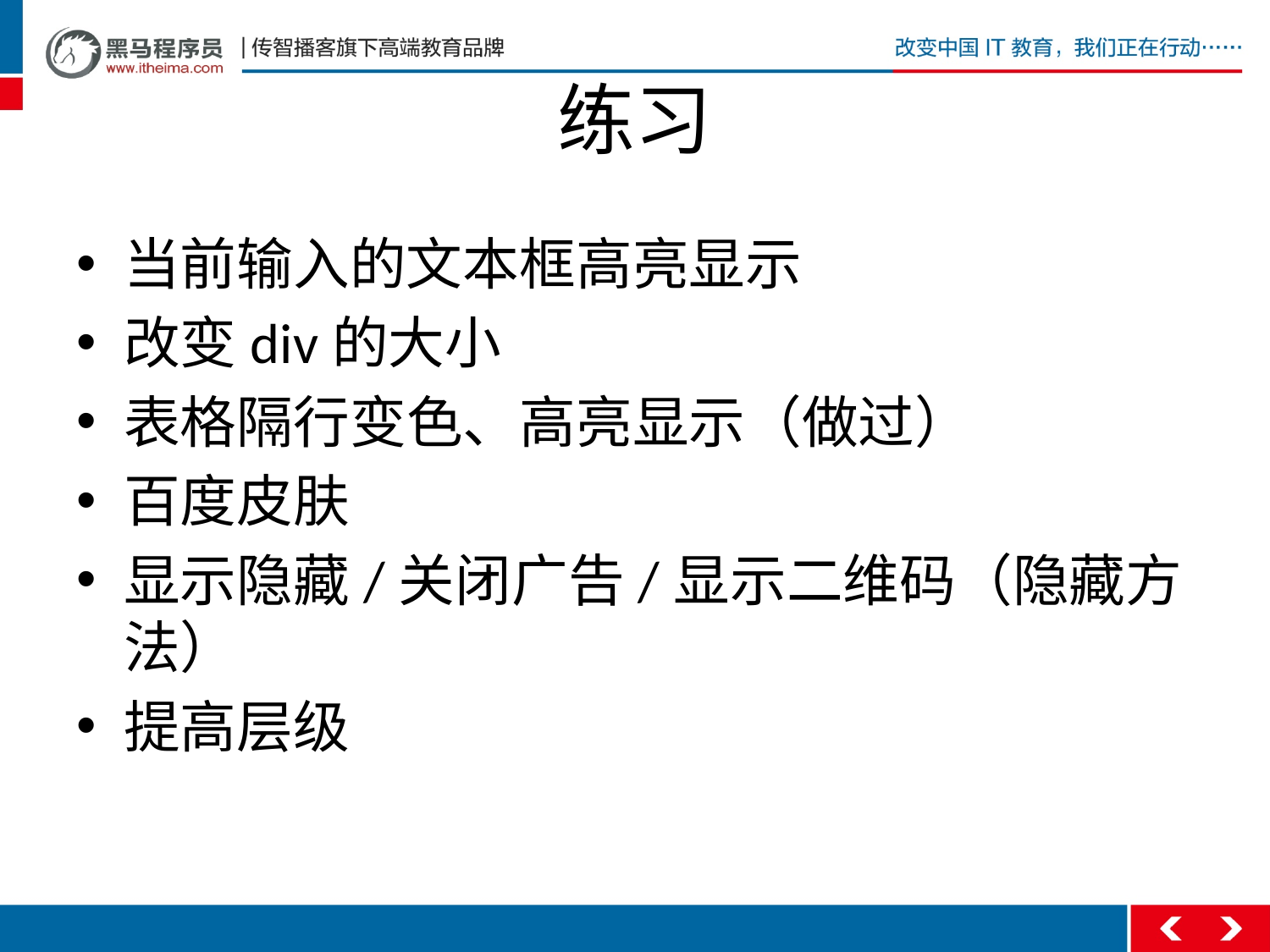

# 练习
当前输入的文本框高亮显示
改变div的大小
表格隔行变色、高亮显示（做过）
百度皮肤
显示隐藏/关闭广告/显示二维码（隐藏方法）
提高层级